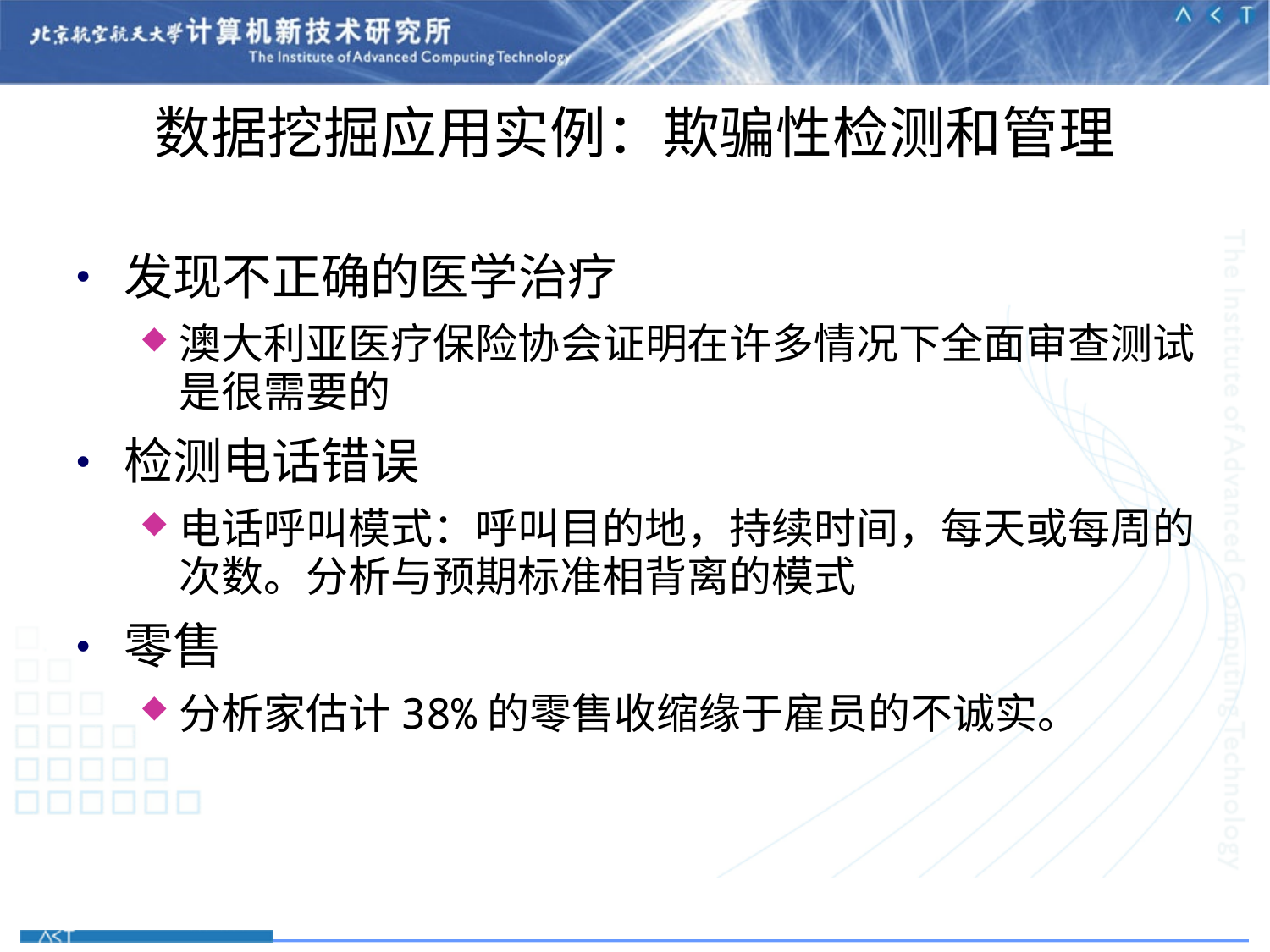

# 数据挖掘应用实例：欺骗性检测和管理
发现不正确的医学治疗
澳大利亚医疗保险协会证明在许多情况下全面审查测试是很需要的
检测电话错误
电话呼叫模式：呼叫目的地，持续时间，每天或每周的次数。分析与预期标准相背离的模式
零售
分析家估计38%的零售收缩缘于雇员的不诚实。